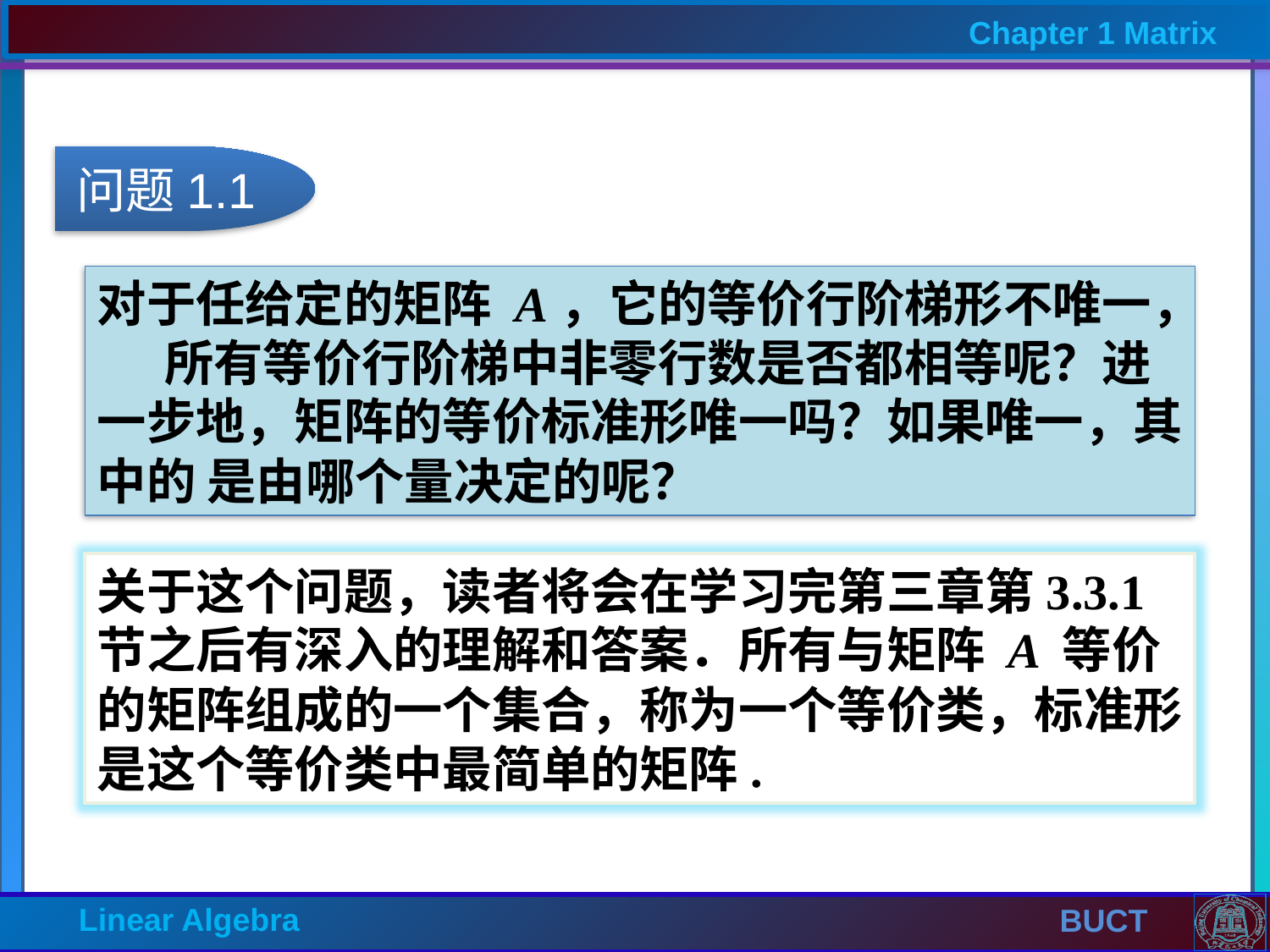

问题1.1
对于任给定的矩阵 A，它的等价行阶梯形不唯一，      所有等价行阶梯中非零行数是否都相等呢？进一步地，矩阵的等价标准形唯一吗？如果唯一，其中的 是由哪个量决定的呢？
关于这个问题，读者将会在学习完第三章第3.3.1节之后有深入的理解和答案．所有与矩阵 A 等价的矩阵组成的一个集合，称为一个等价类，标准形是这个等价类中最简单的矩阵.